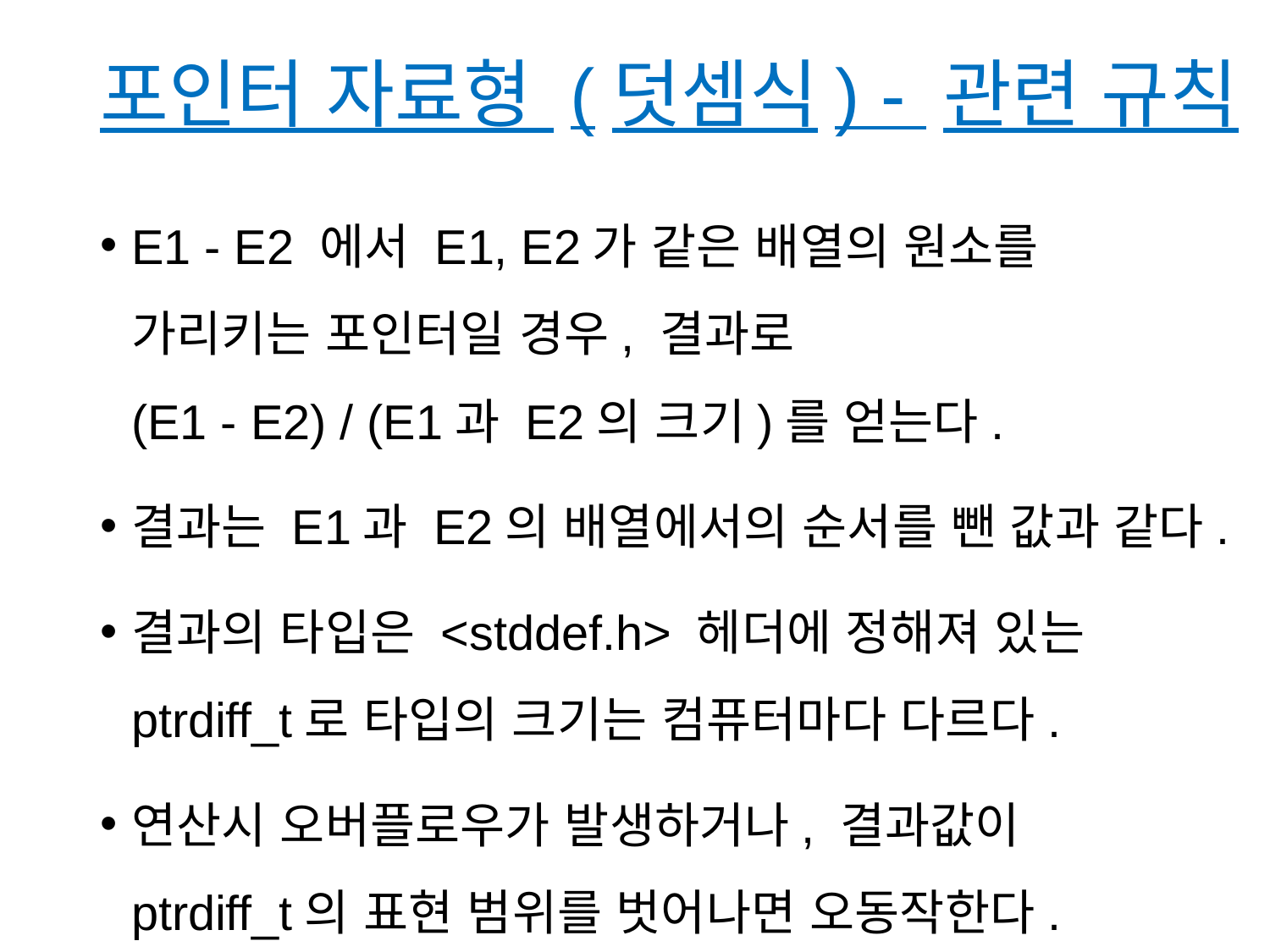

# 포인터 자료형 (덧셈식) - 관련 규칙
E1 - E2 에서 E1, E2가 같은 배열의 원소를
가리키는 포인터일 경우, 결과로
(E1 - E2) / (E1과 E2의 크기)를 얻는다.
결과는 E1과 E2의 배열에서의 순서를 뺀 값과 같다.
결과의 타입은 <stddef.h> 헤더에 정해져 있는
ptrdiff_t로 타입의 크기는 컴퓨터마다 다르다.
연산시 오버플로우가 발생하거나, 결과값이
ptrdiff_t의 표현 범위를 벗어나면 오동작한다.